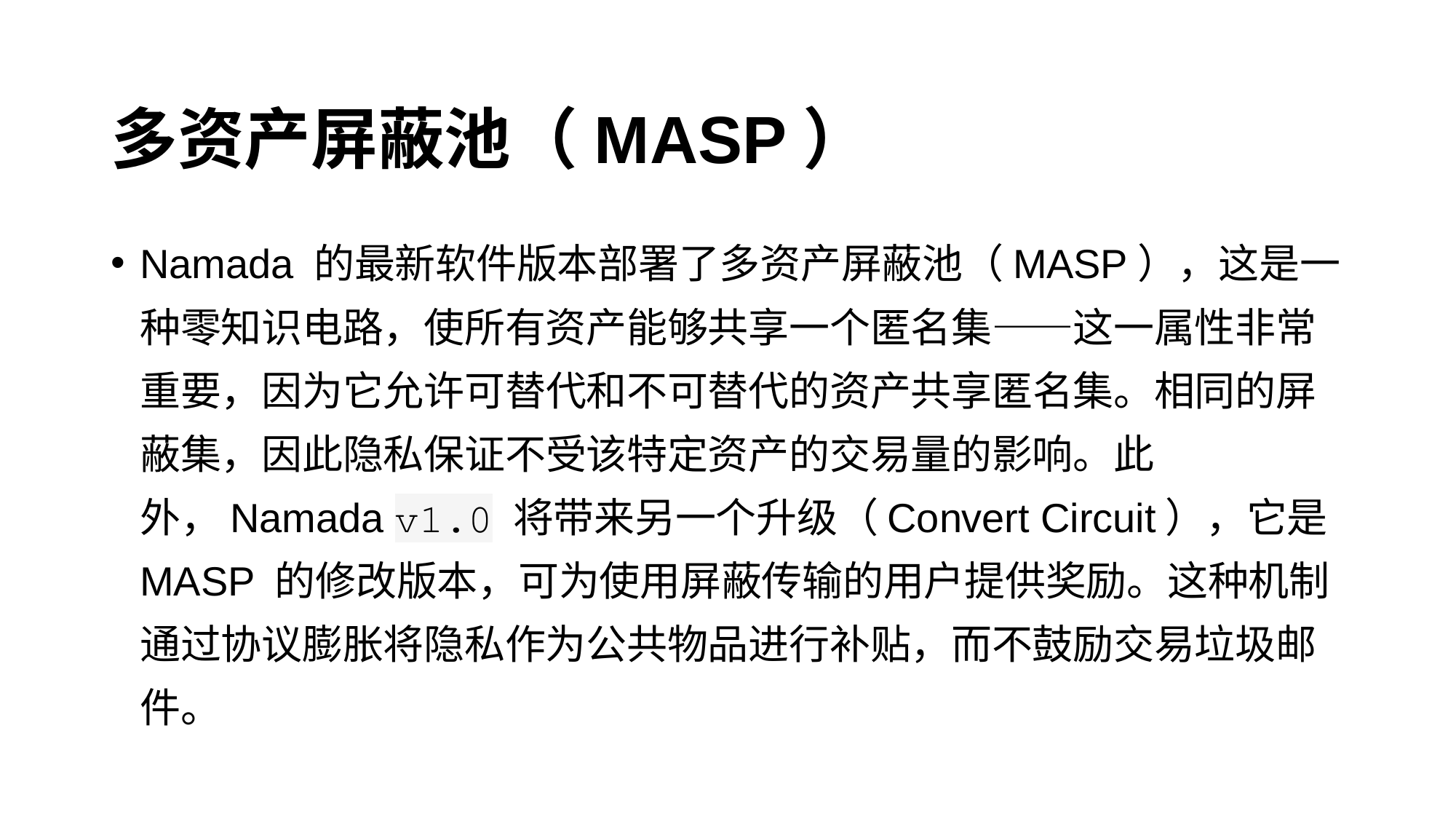

# 多资产屏蔽池（MASP）
Namada 的最新软件版本部署了多资产屏蔽池（MASP），这是一种零知识电路，使所有资产能够共享一个匿名集——这一属性非常重要，因为它允许可替代和不可替代的资产共享匿名集。相同的屏蔽集，因此隐私保证不受该特定资产的交易量的影响。此外，Namada v1.0 将带来另一个升级（Convert Circuit），它是 MASP 的修改版本，可为使用屏蔽传输的用户提供奖励。这种机制通过协议膨胀将隐私作为公共物品进行补贴，而不鼓励交易垃圾邮件。